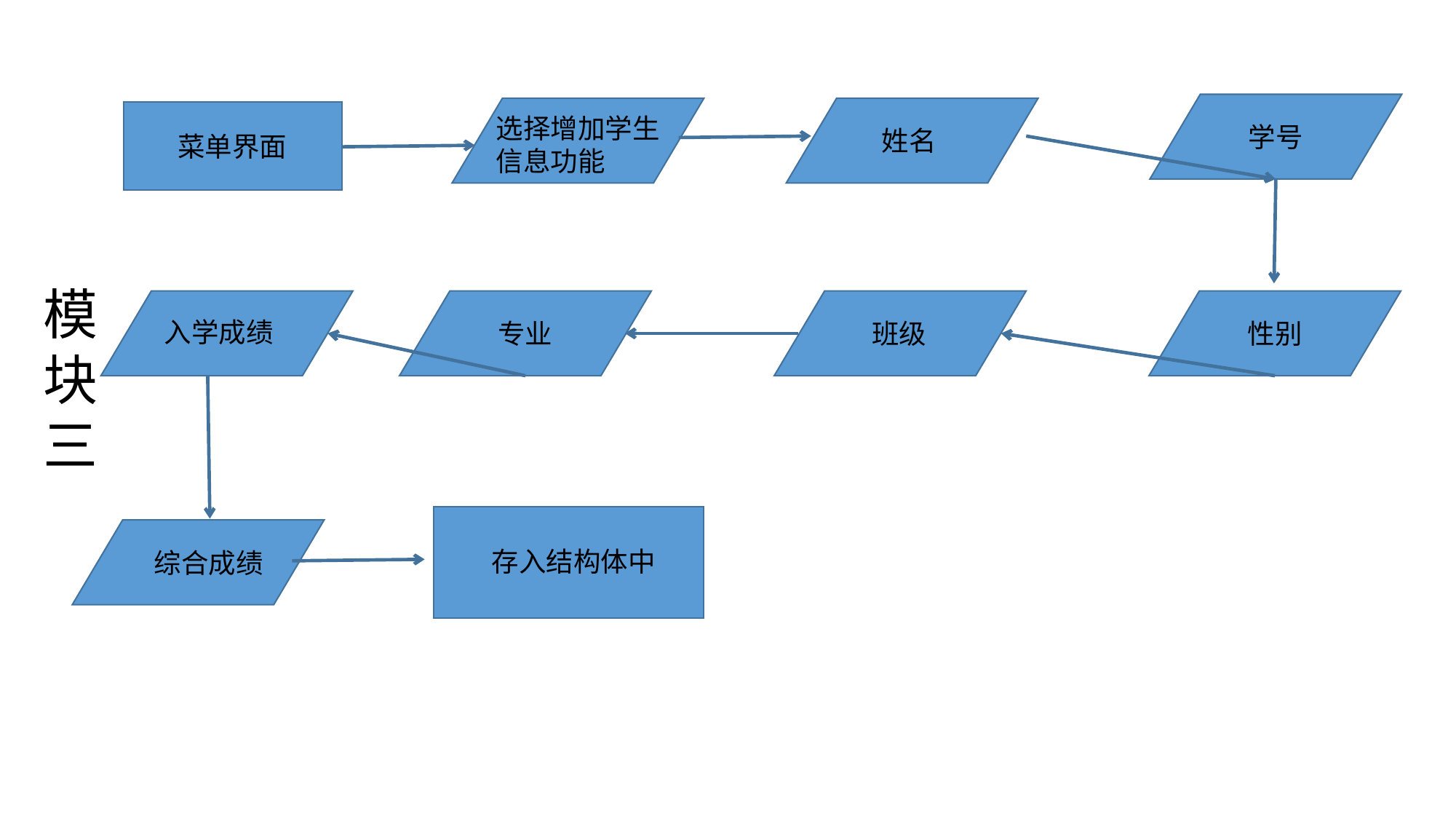

选择增加学生
信息功能
学号
姓名
  菜单界面
  菜单界面
模块三

入学成绩
专业
班级
性别

存入结构体中
综合成绩